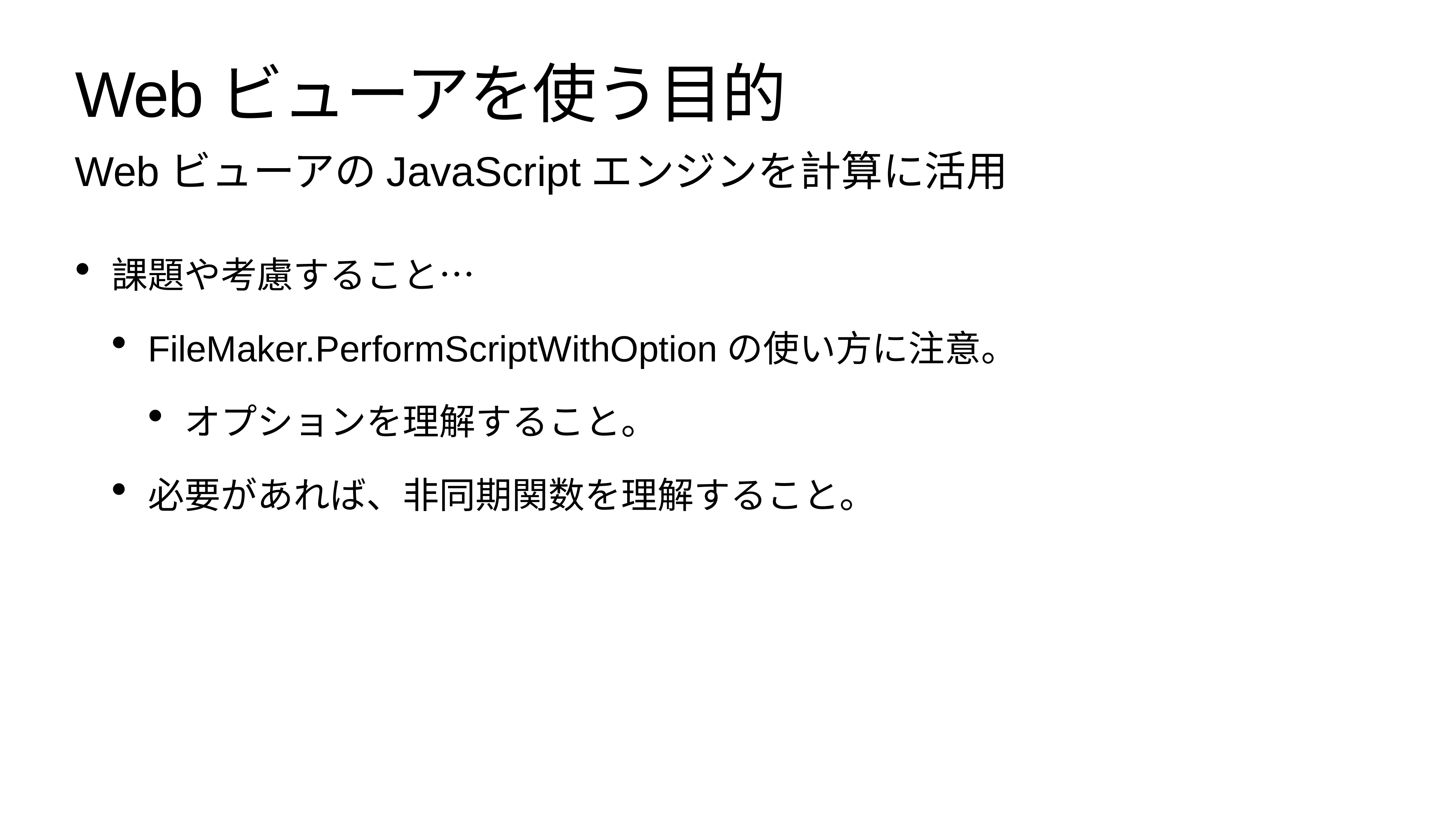

# Webビューアを使う目的
WebビューアのJavaScriptエンジンを計算に活用
課題や考慮すること…
FileMaker.PerformScriptWithOptionの使い方に注意。
オプションを理解すること。
必要があれば、非同期関数を理解すること。